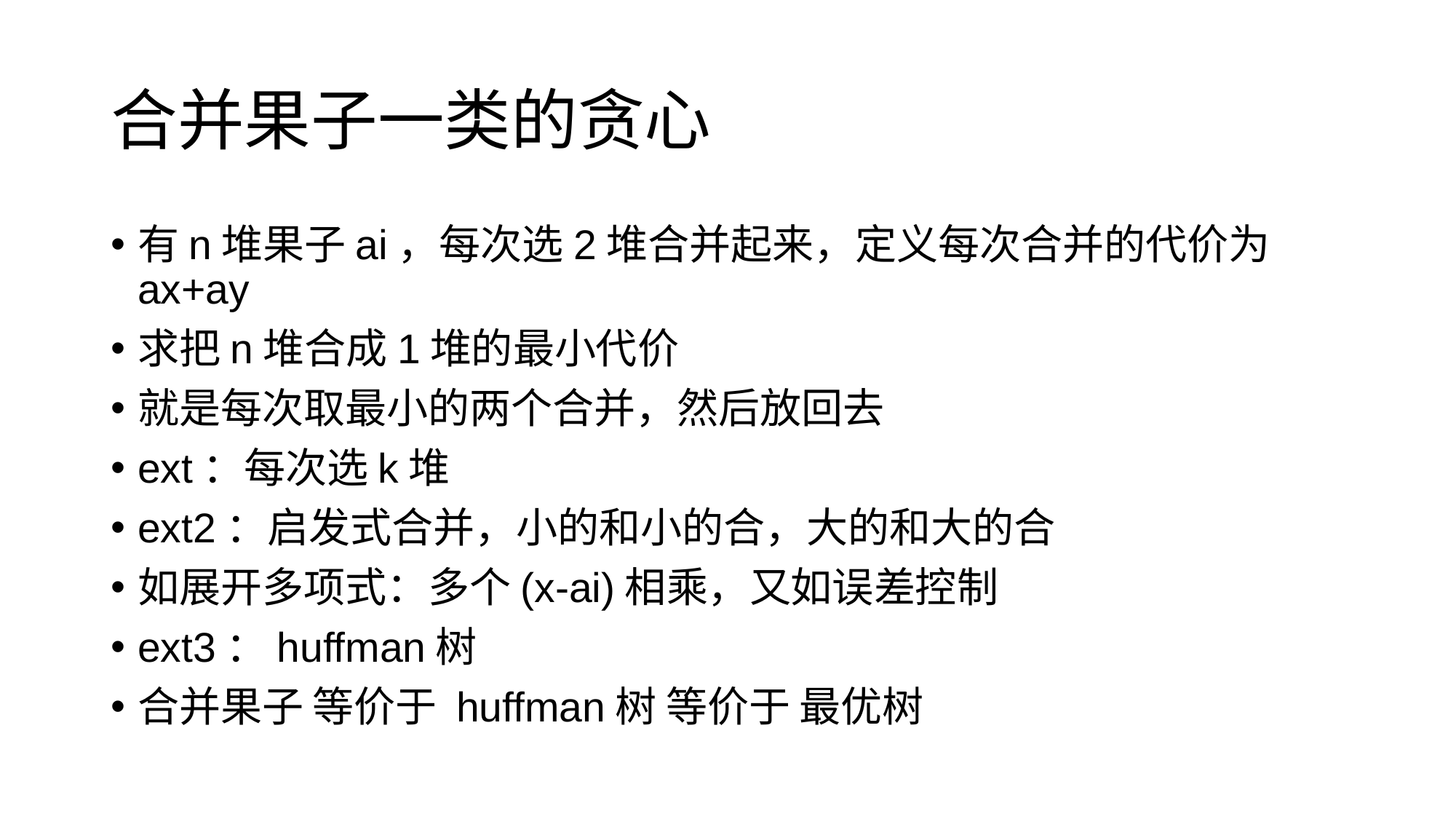

# 合并果子一类的贪心
有n堆果子ai，每次选2堆合并起来，定义每次合并的代价为ax+ay
求把n堆合成1堆的最小代价
就是每次取最小的两个合并，然后放回去
ext：每次选k堆
ext2：启发式合并，小的和小的合，大的和大的合
如展开多项式：多个(x-ai)相乘，又如误差控制
ext3：huffman树
合并果子 等价于 huffman树 等价于 最优树